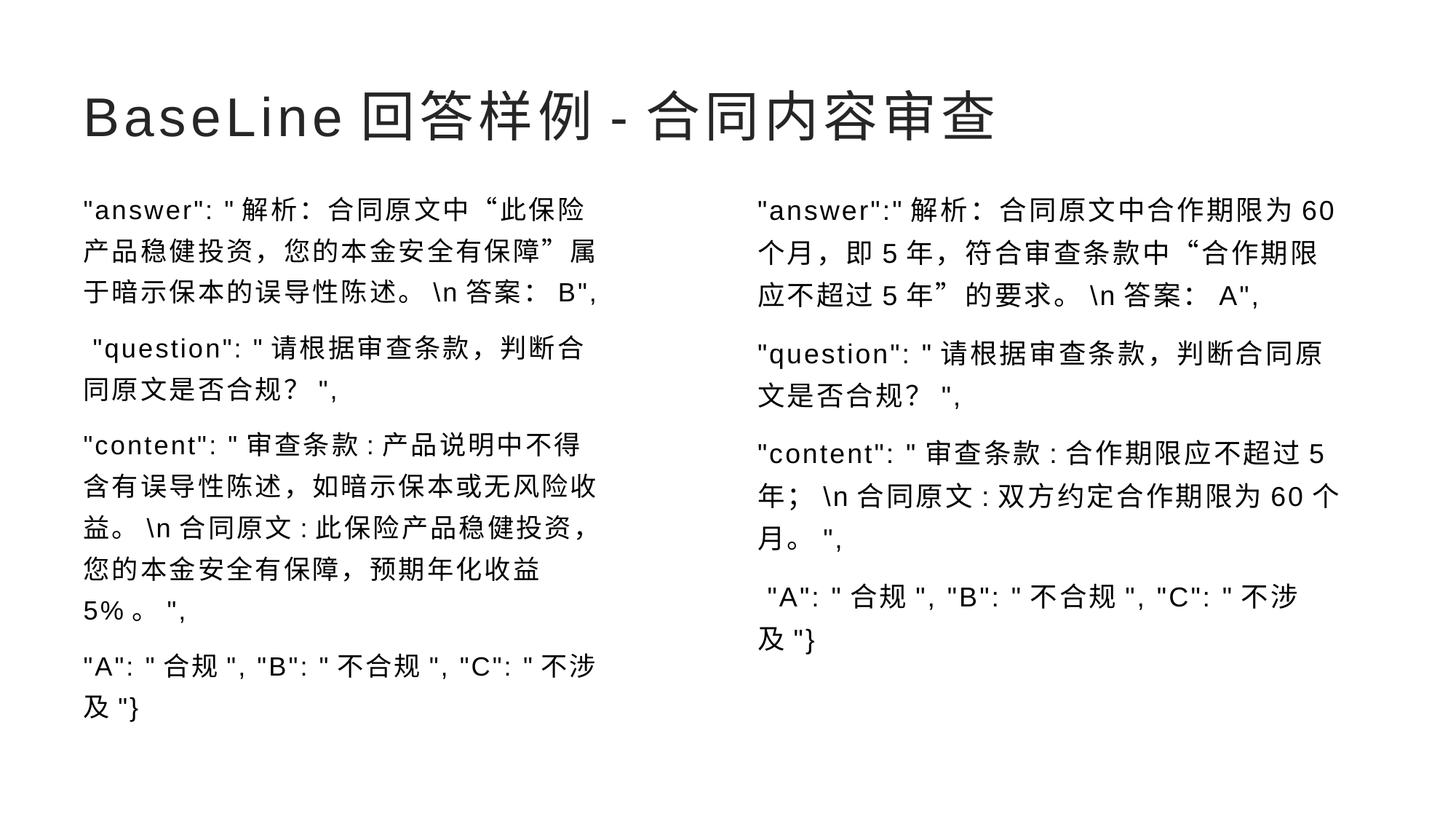

# BaseLine回答样例-合同内容审查
"answer": "解析：合同原文中“此保险产品稳健投资，您的本金安全有保障”属于暗示保本的误导性陈述。\n答案：B",
 "question": "请根据审查条款，判断合同原文是否合规？",
"content": "审查条款:产品说明中不得含有误导性陈述，如暗示保本或无风险收益。\n合同原文:此保险产品稳健投资，您的本金安全有保障，预期年化收益5%。",
"A": "合规", "B": "不合规", "C": "不涉及"}

"answer":"解析：合同原文中合作期限为60个月，即5年，符合审查条款中“合作期限应不超过5年”的要求。\n答案：A",
"question": "请根据审查条款，判断合同原文是否合规？",
"content": "审查条款:合作期限应不超过5年；\n合同原文:双方约定合作期限为60个月。",
 "A": "合规", "B": "不合规", "C": "不涉及"}